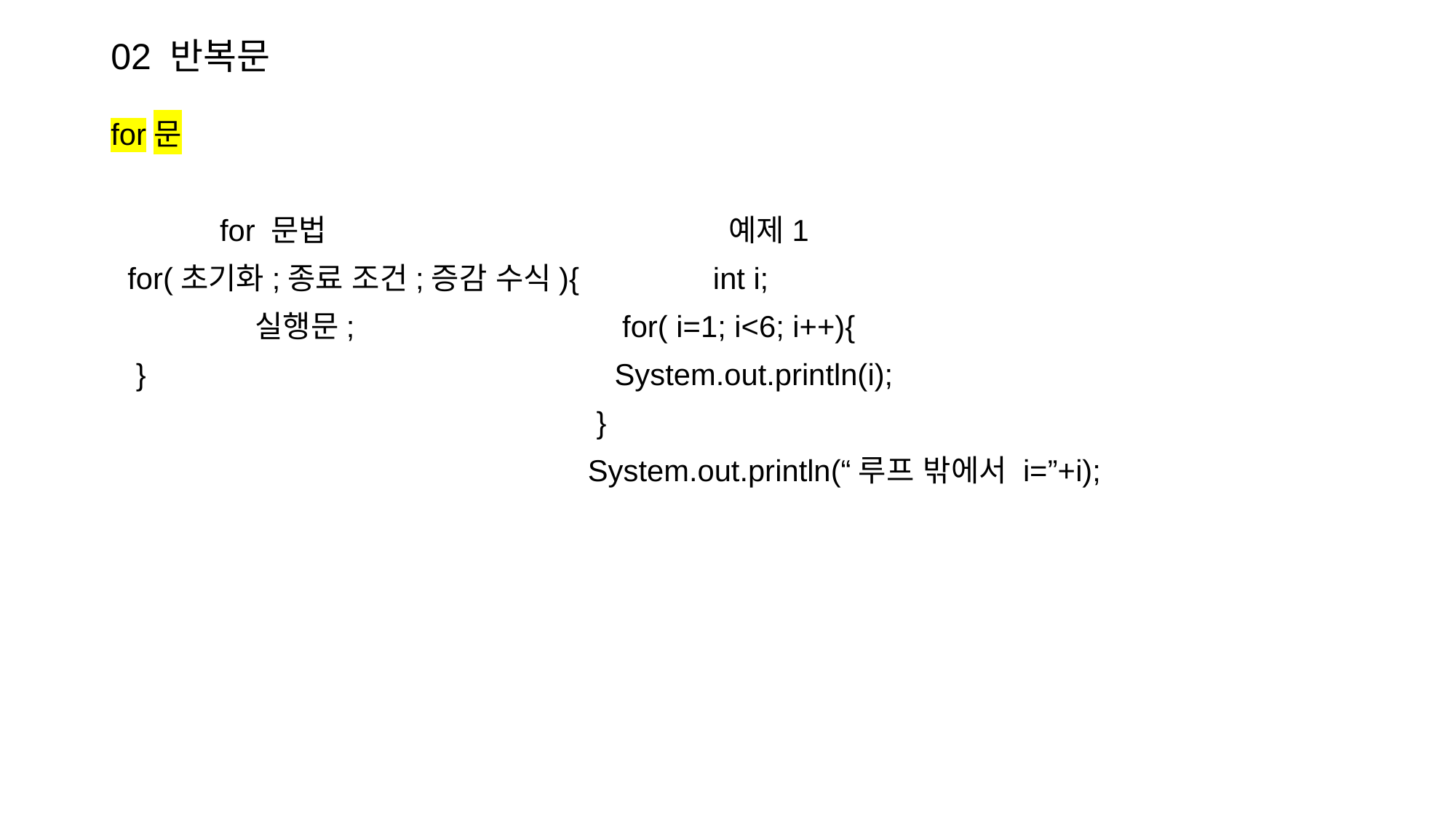

# 02 반복문
for문

             for 문법                                               예제1
  for(초기화;종료 조건;증감 수식){                int i;
                실행문;                                for( i=1; i<6; i++){
   }                                                        System.out.println(i);
                                                          }
                                                         System.out.println(“루프 밖에서 i=”+i);